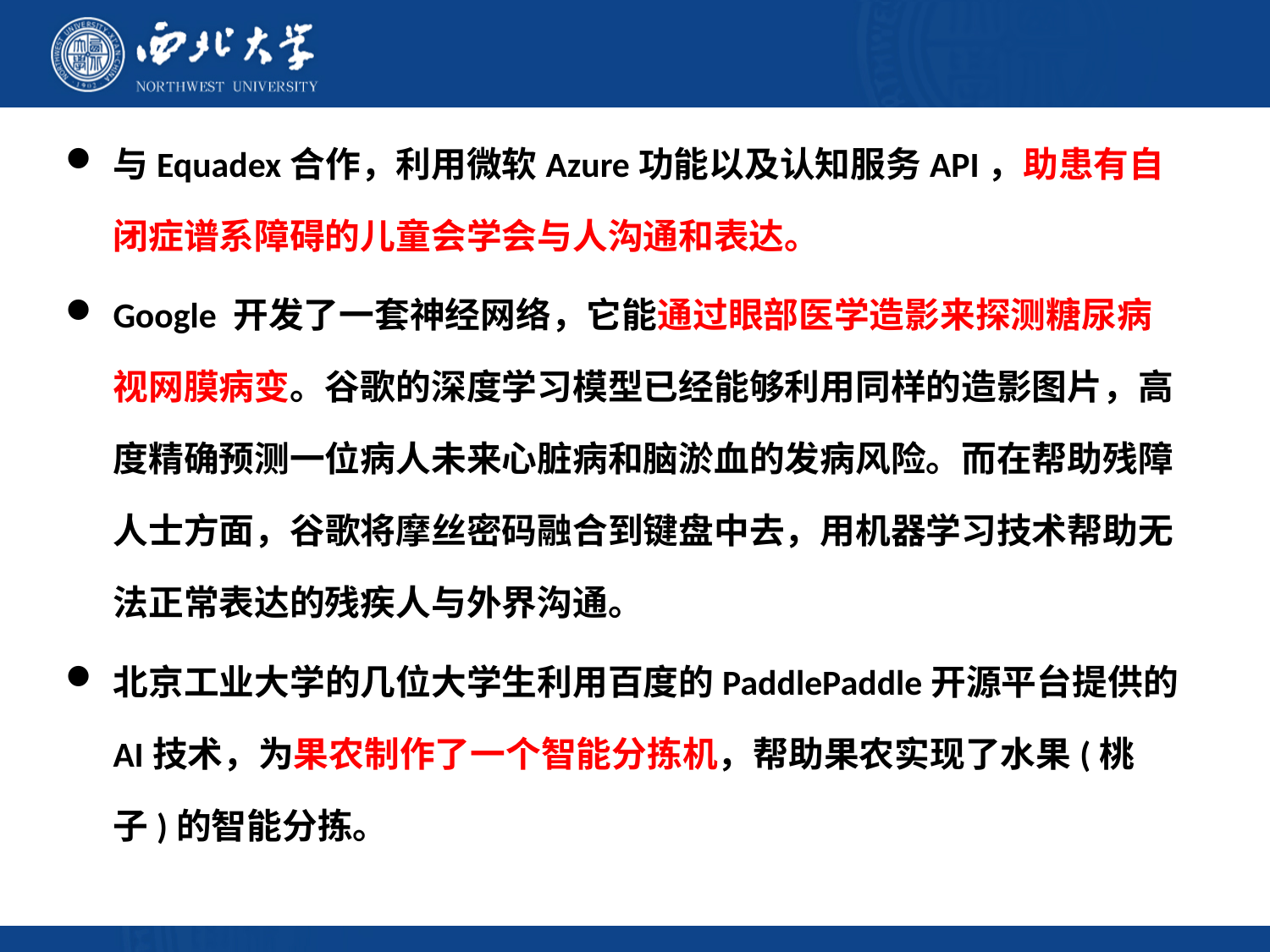

与Equadex合作，利用微软Azure功能以及认知服务API，助患有自闭症谱系障碍的儿童会学会与人沟通和表达。
Google 开发了一套神经网络，它能通过眼部医学造影来探测糖尿病视网膜病变。谷歌的深度学习模型已经能够利用同样的造影图片，高度精确预测一位病人未来心脏病和脑淤血的发病风险。而在帮助残障人士方面，谷歌将摩丝密码融合到键盘中去，用机器学习技术帮助无法正常表达的残疾人与外界沟通。
北京工业大学的几位大学生利用百度的PaddlePaddle开源平台提供的AI技术，为果农制作了一个智能分拣机，帮助果农实现了水果(桃子)的智能分拣。